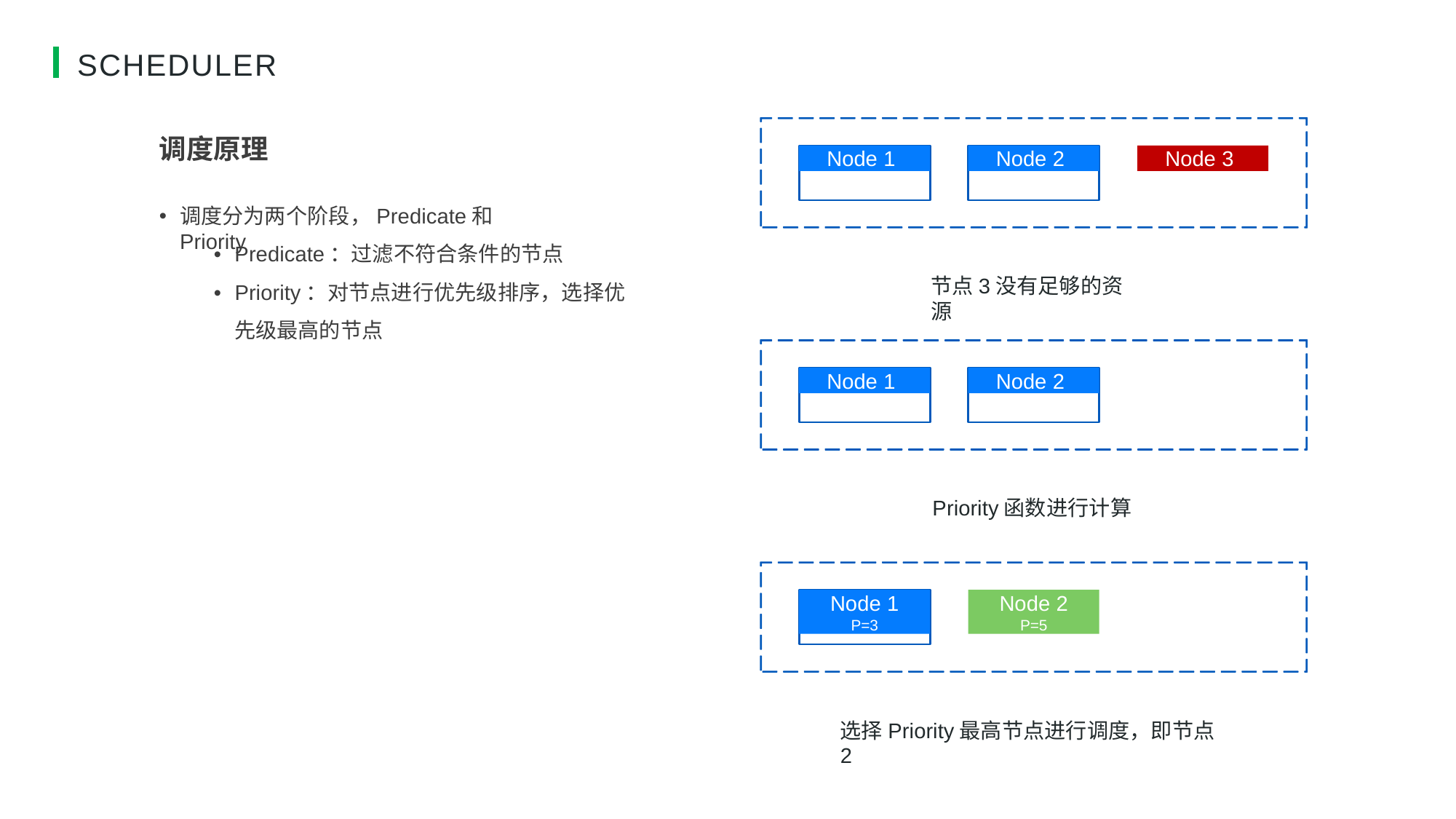

# SCHEDULER

调度原理

Node 1

Node 2
Node 3
调度分为两个阶段，Predicate和Priority
•  Predicate：过滤不符合条件的节点
•  Priority：对节点进行优先级排序，选择优 先级最高的节点
节点3没有足够的资源

Node 1

Node 2
Priority函数进行计算

Node 1
P=3
Node 2
P=5
选择Priority最高节点进行调度，即节点2